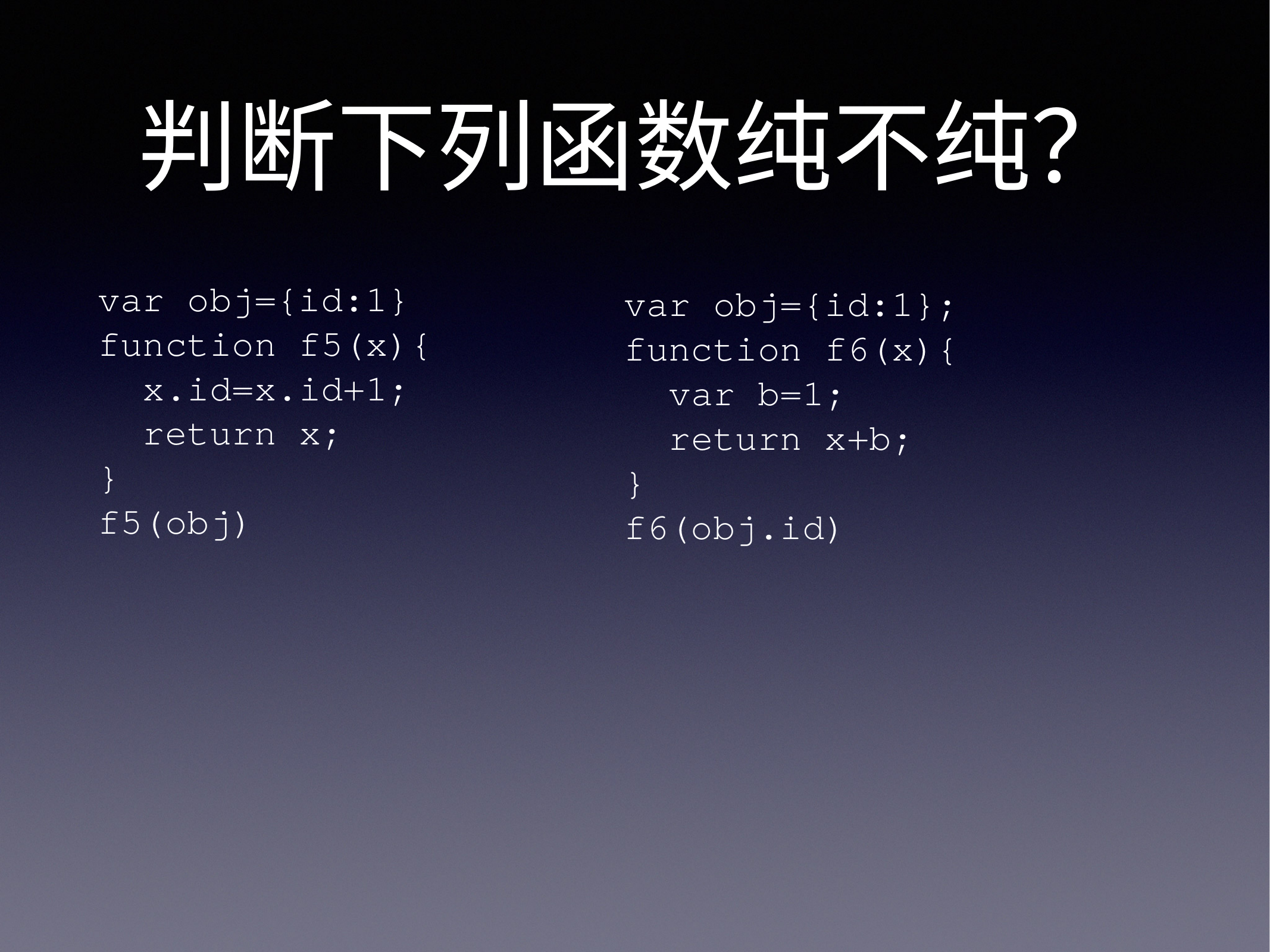

# 判断下列函数纯不纯？
var obj={id:1};
function f6(x){
  var b=1;
  return x+b;
}
f6(obj.id)
var obj={id:1}
function f5(x){
  x.id=x.id+1;
  return x;
}
f5(obj)